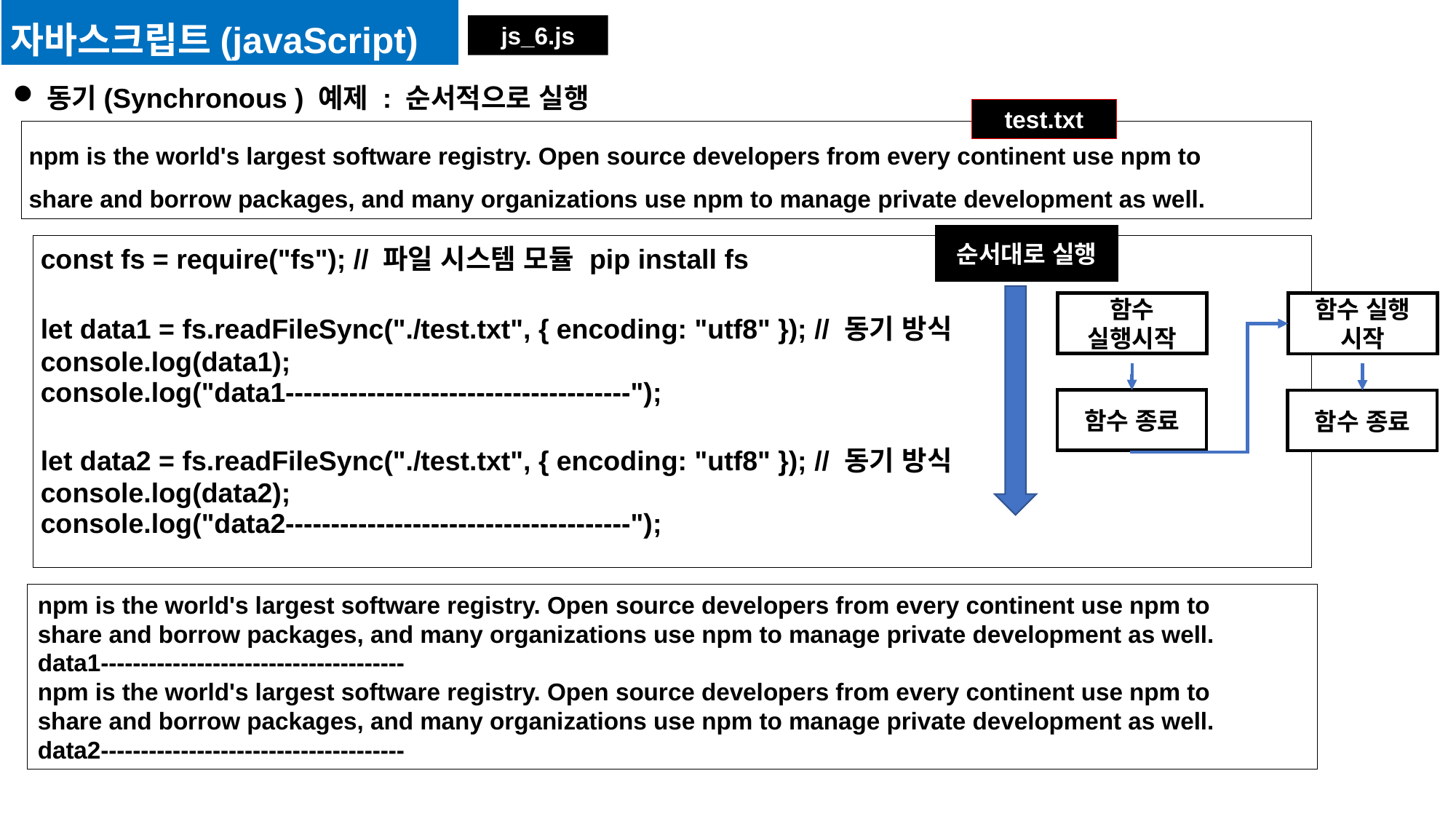

자바스크립트(javaScript)
js_6.js
동기(Synchronous ) 예제 : 순서적으로 실행
test.txt
| npm is the world's largest software registry. Open source developers from every continent use npm to share and borrow packages, and many organizations use npm to manage private development as well. |
| --- |
순서대로 실행
| const fs = require("fs"); // 파일 시스템 모듈 pip install fs let data1 = fs.readFileSync("./test.txt", { encoding: "utf8" }); // 동기 방식 console.log(data1); console.log("data1--------------------------------------"); let data2 = fs.readFileSync("./test.txt", { encoding: "utf8" }); // 동기 방식 console.log(data2); console.log("data2--------------------------------------"); |
| --- |

함수 실행시작
함수 실행 시작
함수 종료
함수 종료
npm is the world's largest software registry. Open source developers from every continent use npm to
share and borrow packages, and many organizations use npm to manage private development as well.
data1--------------------------------------
npm is the world's largest software registry. Open source developers from every continent use npm to
share and borrow packages, and many organizations use npm to manage private development as well.
data2--------------------------------------